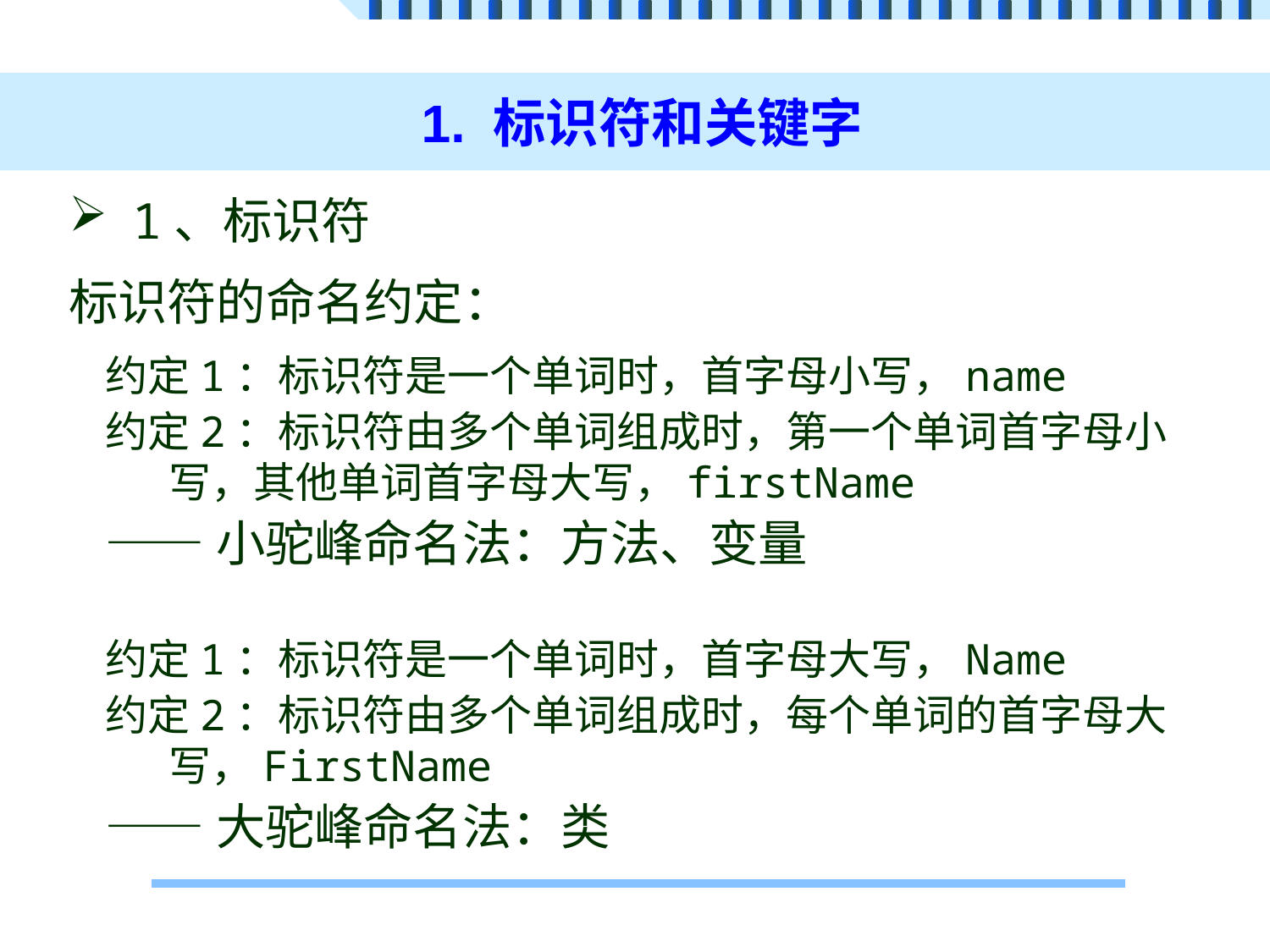

# 1. 标识符和关键字
1、标识符
标识符的命名约定：
约定1：标识符是一个单词时，首字母小写，name
约定2：标识符由多个单词组成时，第一个单词首字母小写，其他单词首字母大写，firstName
——小驼峰命名法：方法、变量

约定1：标识符是一个单词时，首字母大写，Name
约定2：标识符由多个单词组成时，每个单词的首字母大写，FirstName
——大驼峰命名法：类